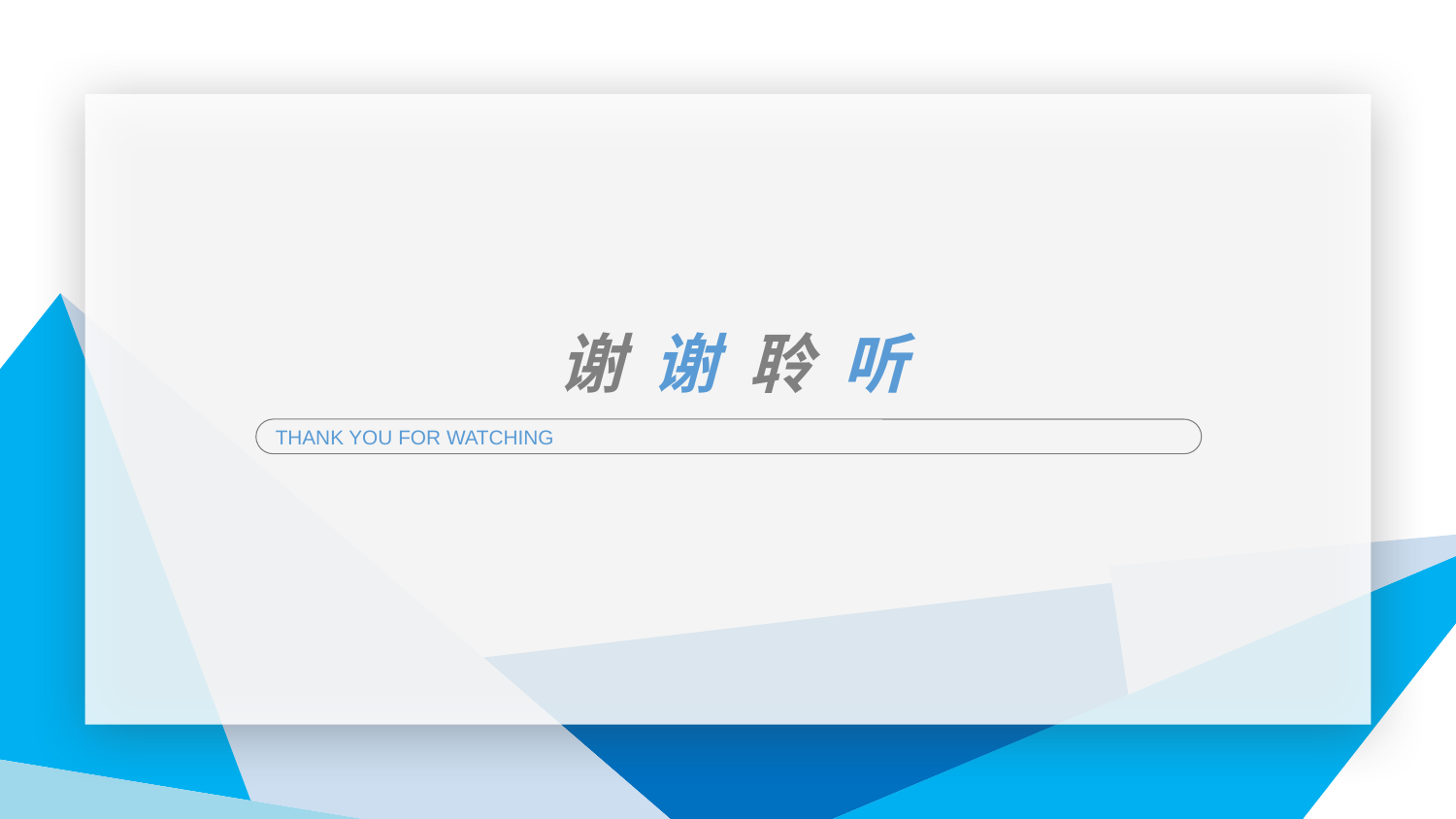

谢  谢  聆  听
THANK YOU FOR WATCHING